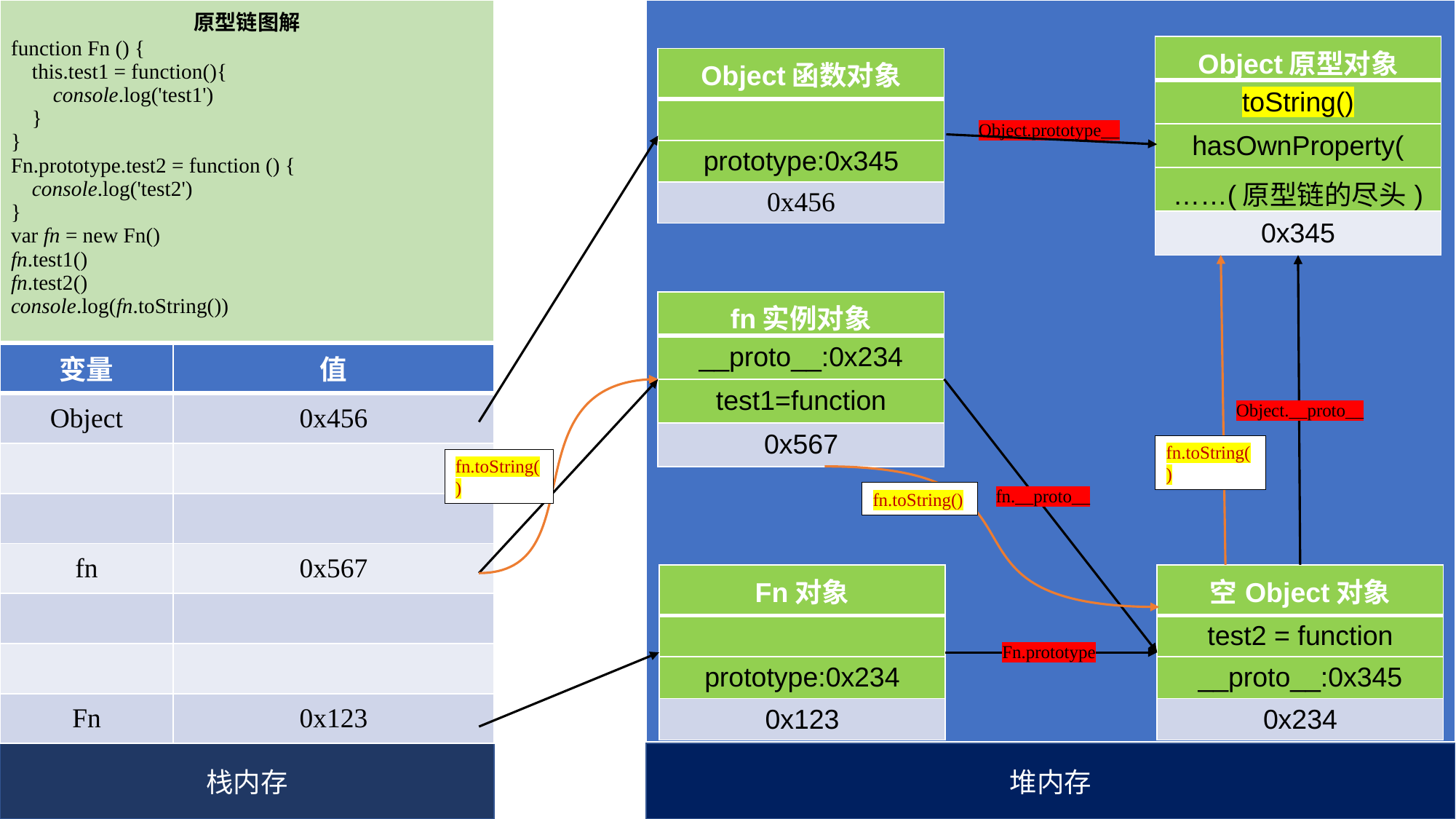

| 原型链图解 function Fn () { this.test1 = function(){ console.log('test1') } } Fn.prototype.test2 = function () { console.log('test2') } var fn = new Fn() fn.test1() fn.test2() console.log(fn.toString()) |
| --- |
|  |
| --- |
| Object原型对象 |
| --- |
| toString() |
| hasOwnProperty( |
| ……(原型链的尽头) |
| 0x345 |
| Object函数对象 |
| --- |
|  |
| prototype:0x345 |
| 0x456 |
Object.prototype__
| fn实例对象 |
| --- |
| \_\_proto\_\_:0x234 |
| test1=function |
| 0x567 |
| 变量 | 值 |
| --- | --- |
| Object | 0x456 |
|  |  |
|  |  |
| fn | 0x567 |
|  |  |
|  |  |
| Fn | 0x123 |
Object.__proto__
fn.toString()
fn.toString()
fn.__proto__
fn.toString()
| Fn对象 |
| --- |
|  |
| prototype:0x234 |
| 0x123 |
| 空Object对象 |
| --- |
| test2 = function |
| \_\_proto\_\_:0x345 |
| 0x234 |
Fn.prototype
栈内存
堆内存